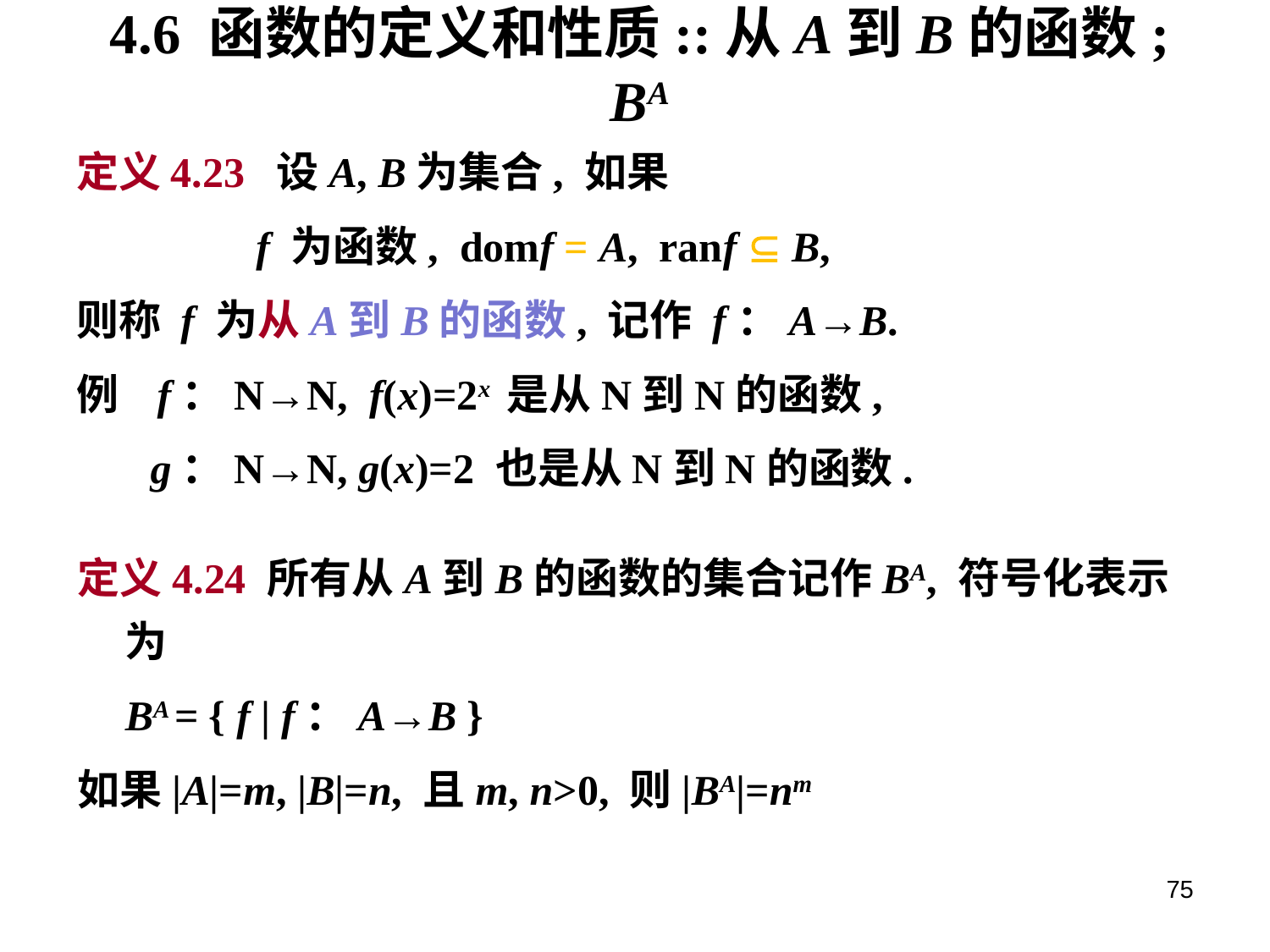

# 4.6 函数的定义和性质::从A到B的函数; BA
定义4.23  设A, B为集合, 如果
                 f 为函数,  domf = A,  ranf ⊆ B,
则称 f 为从A到B的函数, 记作 f：A→B.
例   f：N→N,  f(x)=2x 是从N到N的函数,
       g：N→N, g(x)=2 也是从N到N的函数.
定义4.24 所有从A到B的函数的集合记作BA, 符号化表示为
	BA = { f | f：A→B }
如果|A|=m, |B|=n, 且m, n>0, 则|BA|=nm
75